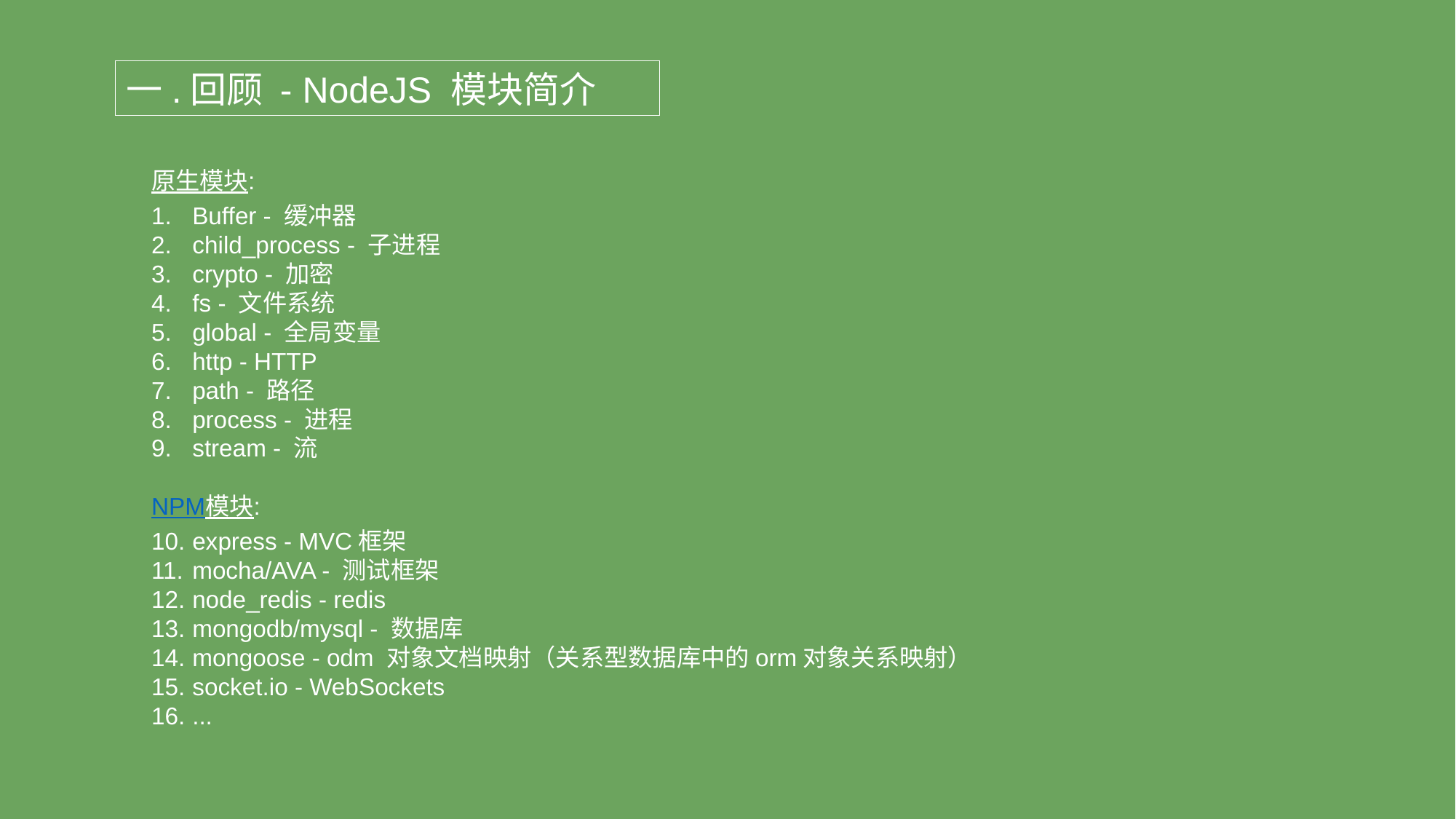

一.回顾 - NodeJS 模块简介
原生模块:
Buffer - 缓冲器
child_process - 子进程
crypto - 加密
fs - 文件系统
global - 全局变量
http - HTTP
path - 路径
process - 进程
stream - 流

NPM模块:
express - MVC框架
mocha/AVA - 测试框架
node_redis - redis
mongodb/mysql - 数据库
mongoose - odm 对象文档映射（关系型数据库中的orm对象关系映射）
socket.io - WebSockets
...